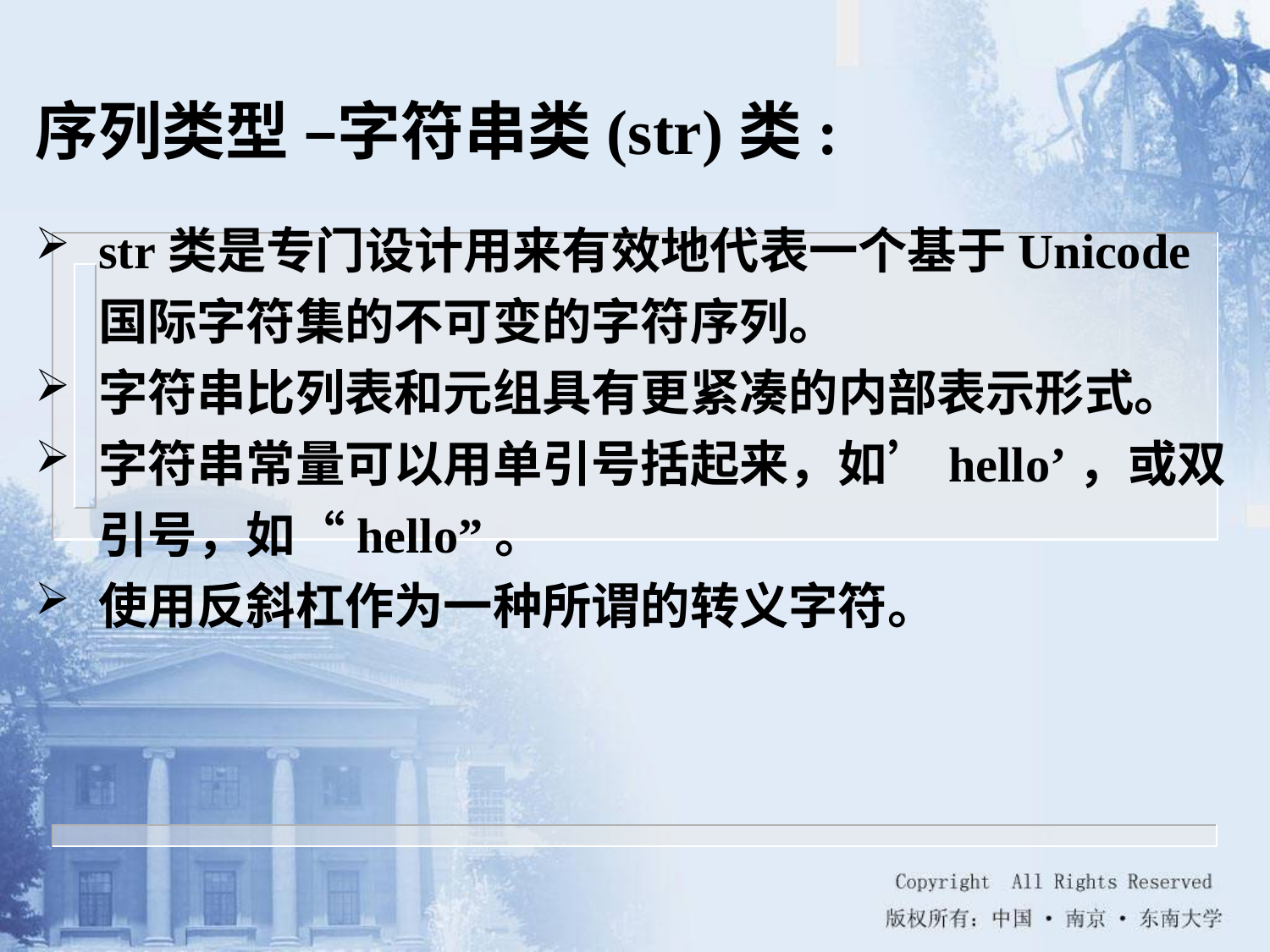

序列类型 –字符串类(str)类:
str类是专门设计用来有效地代表一个基于Unicode国际字符集的不可变的字符序列。
字符串比列表和元组具有更紧凑的内部表示形式。
字符串常量可以用单引号括起来，如’hello’，或双引号，如“hello”。
使用反斜杠作为一种所谓的转义字符。